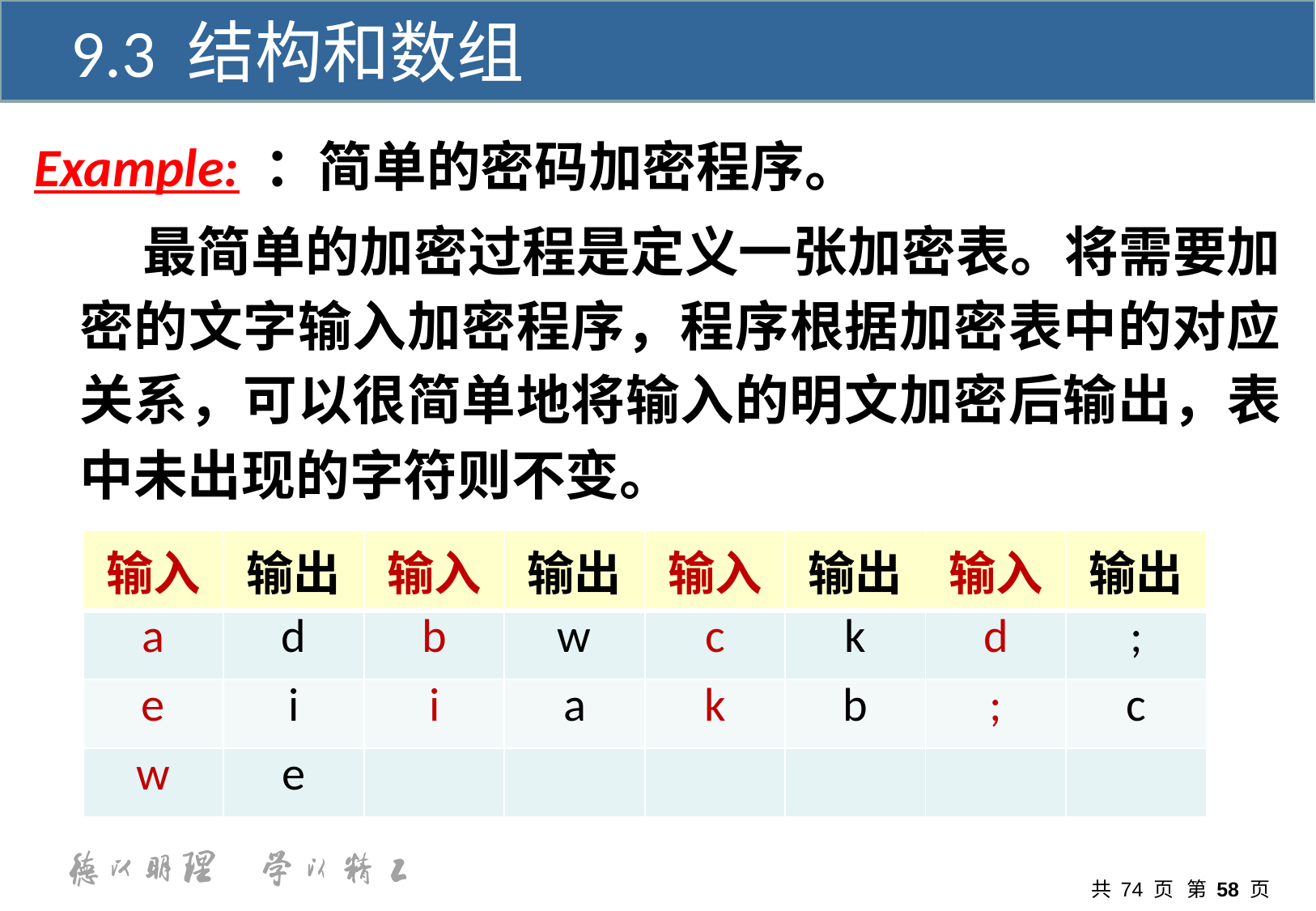

9.3 结构和数组
Example: ：简单的密码加密程序。
	    最简单的加密过程是定义一张加密表。将需要加密的文字输入加密程序，程序根据加密表中的对应关系，可以很简单地将输入的明文加密后输出，表中未出现的字符则不变。

| 输入 | 输出 | 输入 | 输出 | 输入 | 输出 | 输入 | 输出 |
| --- | --- | --- | --- | --- | --- | --- | --- |
| a | d | b | w | c | k | d | ; |
| e | i | i | a | k | b | ; | c |
| w | e |  |  |  |  |  |  |
共 74 页   第 58 页